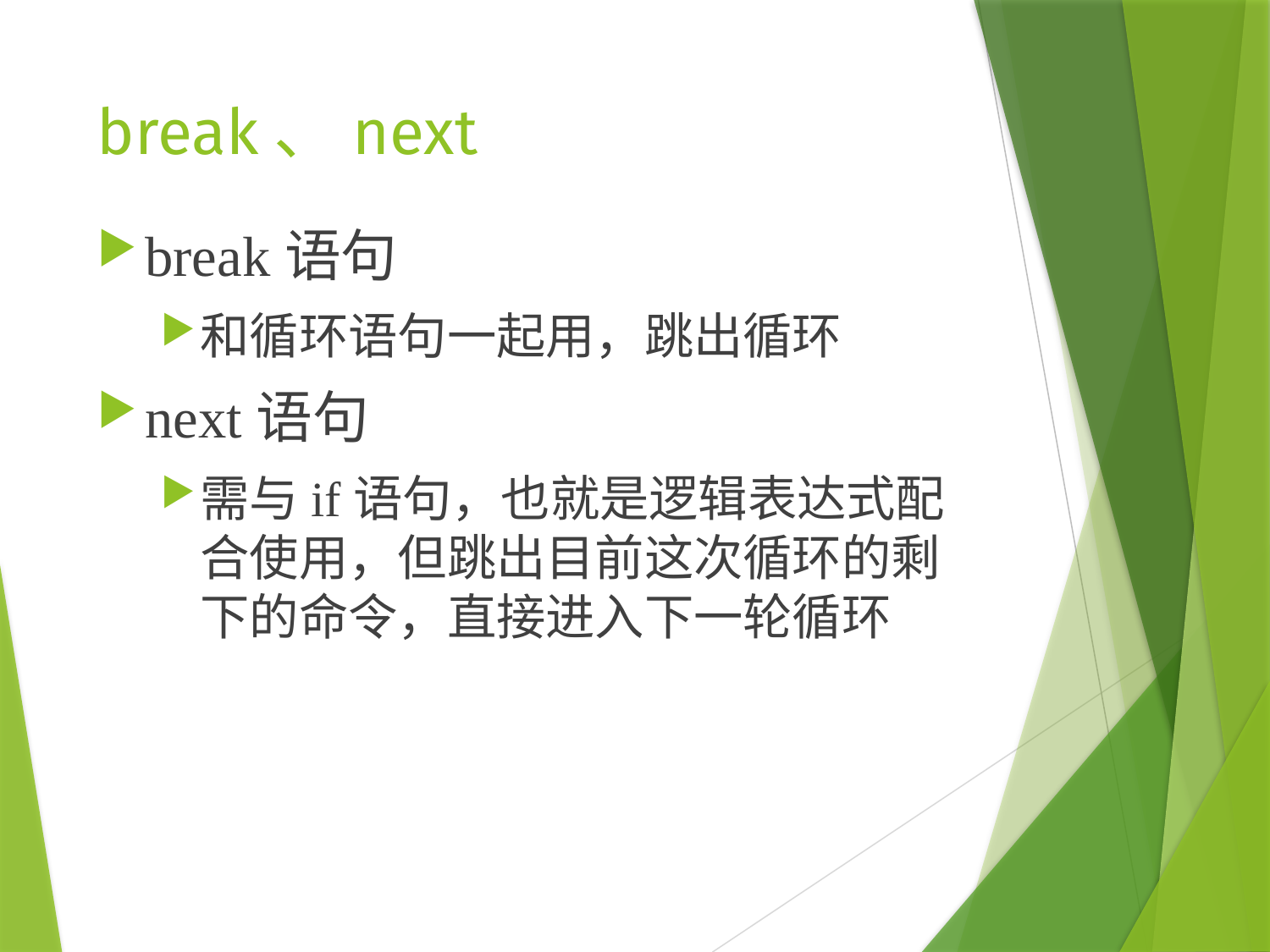

# break、next
break语句
和循环语句一起用，跳出循环
next语句
需与if语句，也就是逻辑表达式配合使用，但跳出目前这次循环的剩下的命令，直接进入下一轮循环